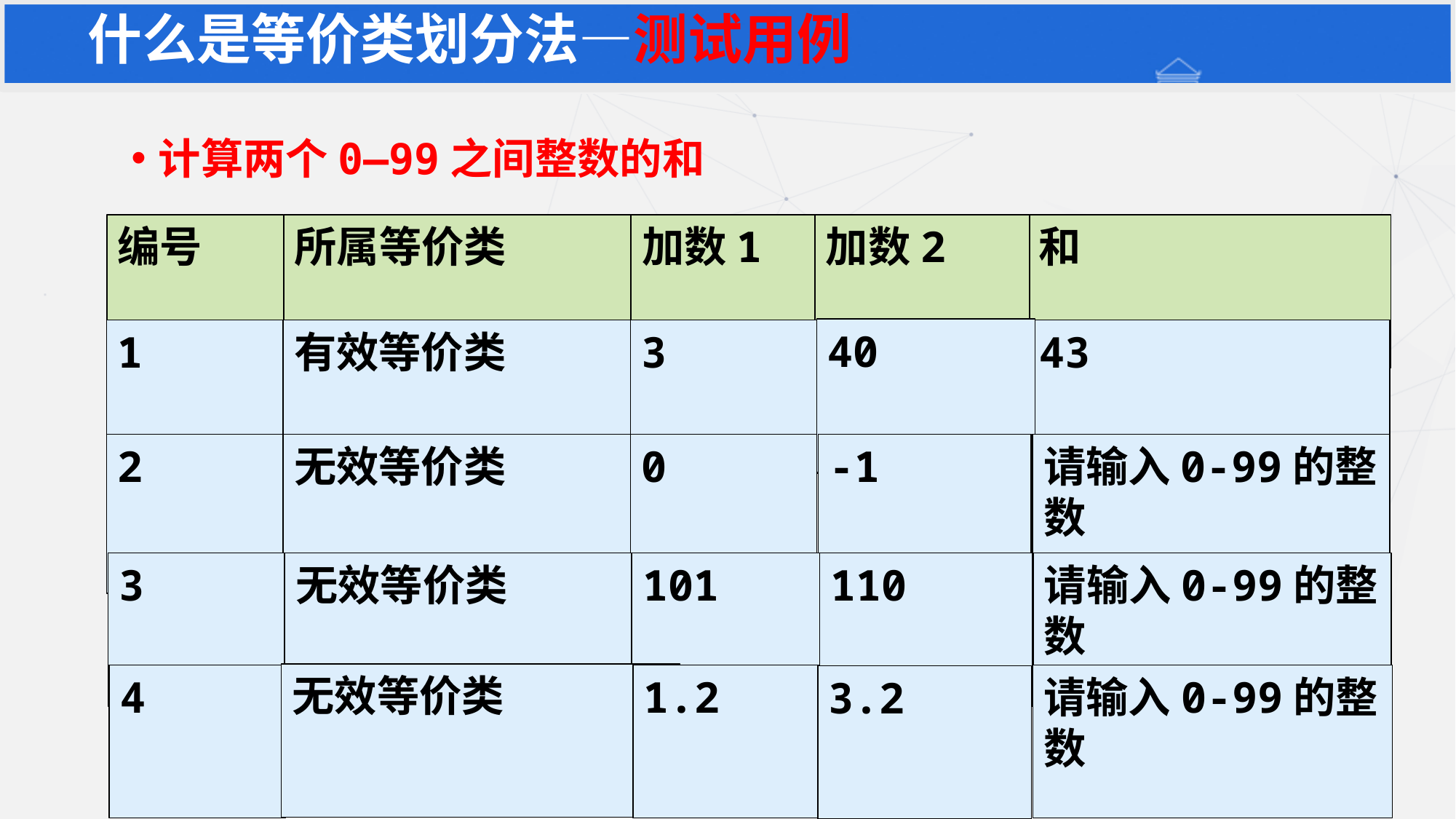

什么是等价类划分法—测试用例
计算两个0—99之间整数的和

编号
所属等价类

和

加数1

加数2

40

1
有效等价类
43
3

请输入0-99的整数
2
无效等价类

0

-1

3
无效等价类

请输入0-99的整数

101

110

无效等价类

4
请输入0-99的整数

1.2

3.2